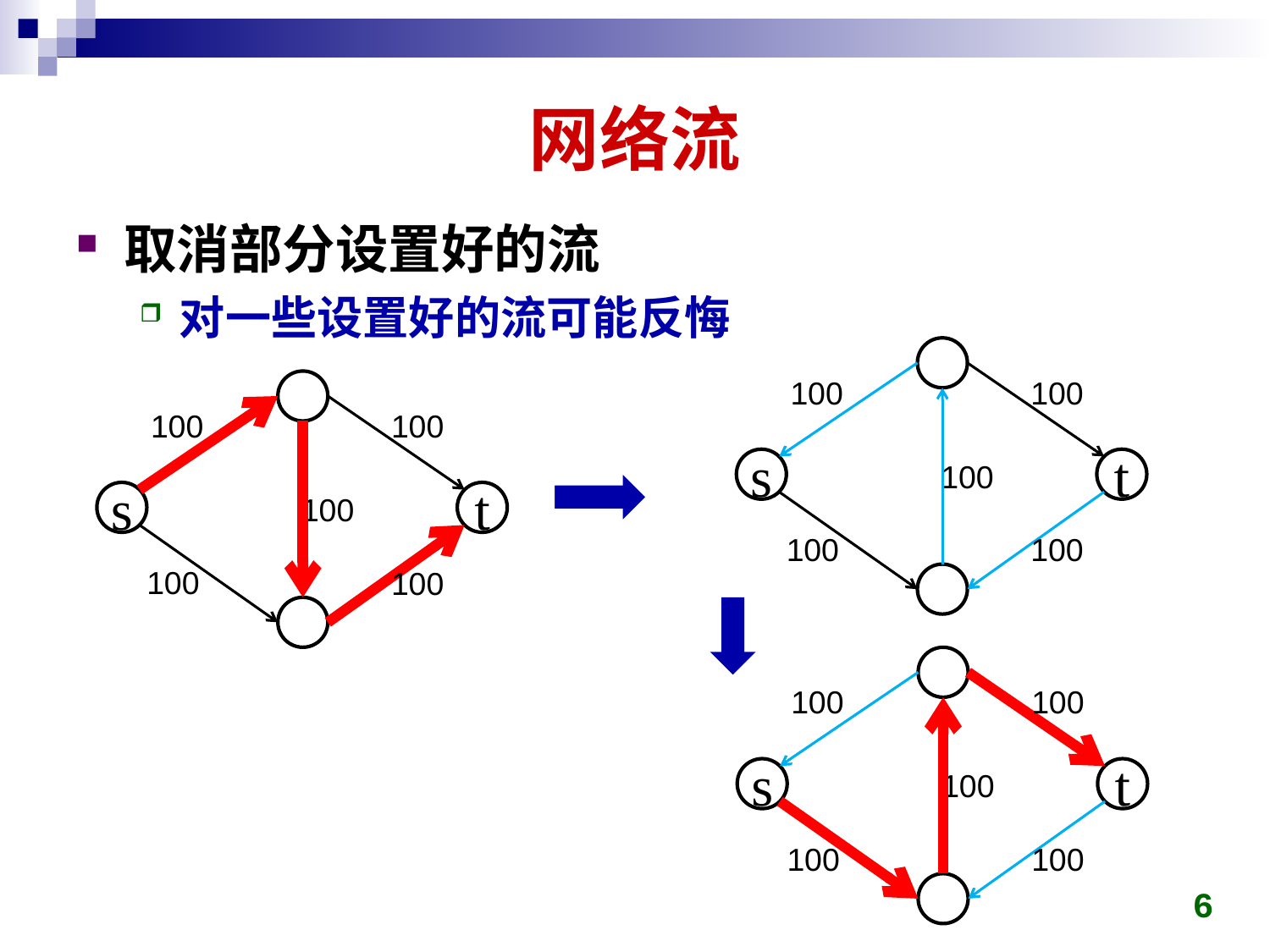

# 网络流
取消部分设置好的流
对一些设置好的流可能反悔

100
100
s
t
100
100
100

100
100
s
t
100
100
100

100
100
s
t
100
100
100

6